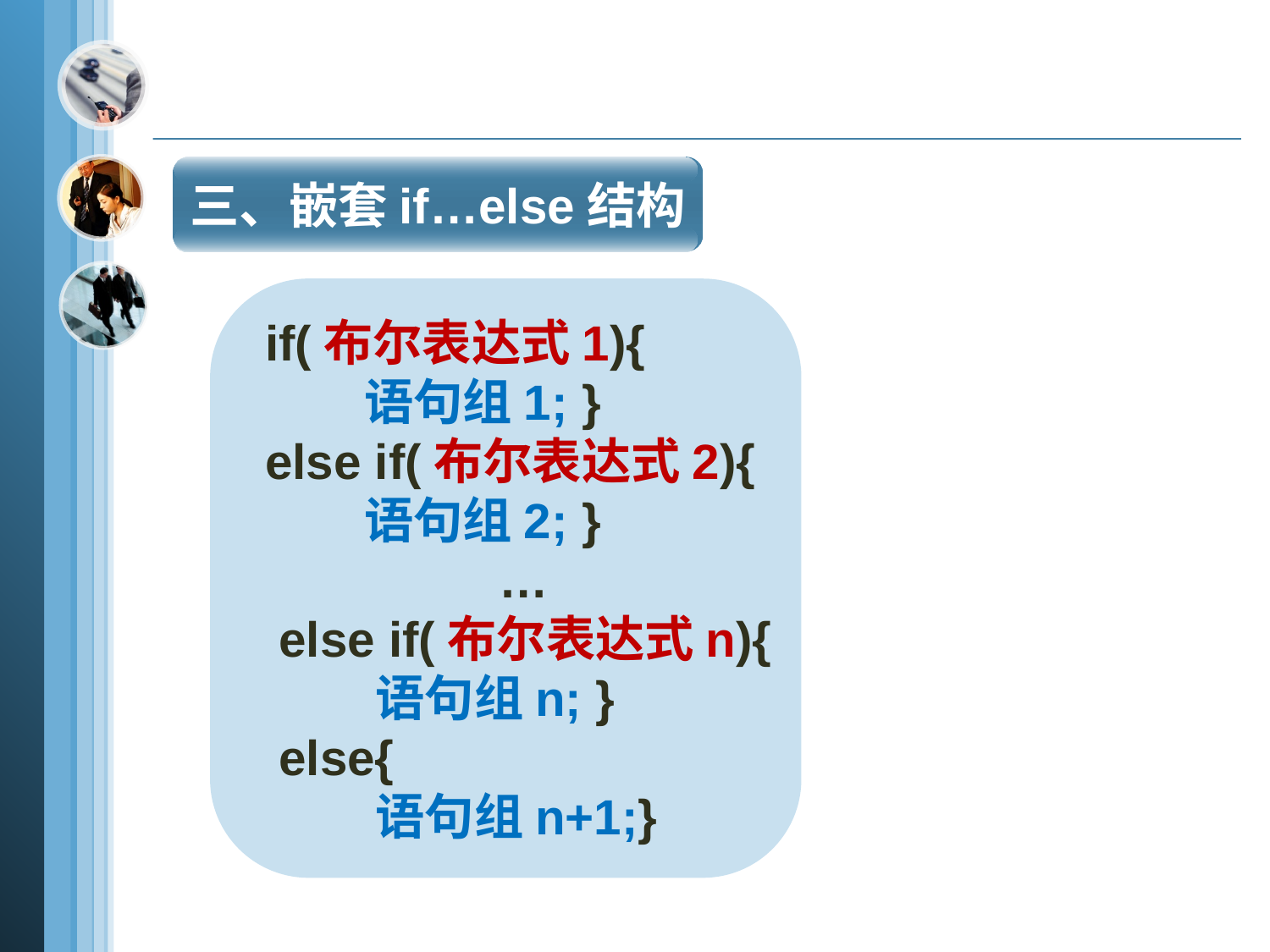

三、嵌套if…else结构

 if(布尔表达式1){
         语句组1; }
 else if(布尔表达式2){
         语句组2; }
                  …
  else if(布尔表达式n){
          语句组n; }
  else{
          语句组n+1;}